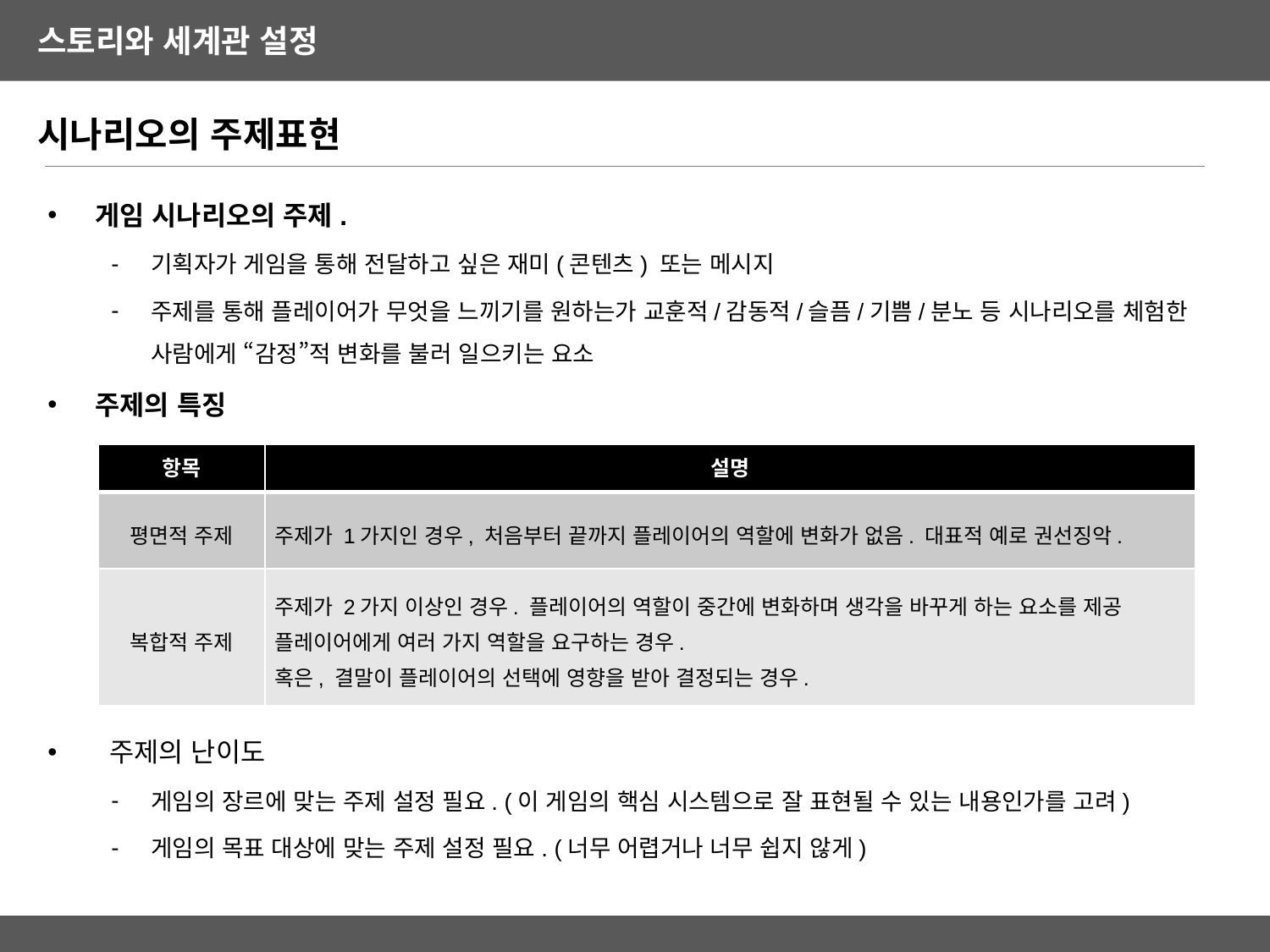

시나리오의 주제표현
게임 시나리오의 주제.
기획자가 게임을 통해 전달하고 싶은 재미(콘텐츠) 또는 메시지
주제를 통해 플레이어가 무엇을 느끼기를 원하는가 교훈적/감동적/슬픔/기쁨/분노 등 시나리오를 체험한 사람에게 “감정”적 변화를 불러 일으키는 요소
주제의 특징

 주제의 난이도
게임의 장르에 맞는 주제 설정 필요. (이 게임의 핵심 시스템으로 잘 표현될 수 있는 내용인가를 고려)
게임의 목표 대상에 맞는 주제 설정 필요. (너무 어렵거나 너무 쉽지 않게)
| 항목 | 설명 |
| --- | --- |
| 평면적 주제 | 주제가 1가지인 경우, 처음부터 끝까지 플레이어의 역할에 변화가 없음. 대표적 예로 권선징악. |
| 복합적 주제 | 주제가 2가지 이상인 경우. 플레이어의 역할이 중간에 변화하며 생각을 바꾸게 하는 요소를 제공 플레이어에게 여러 가지 역할을 요구하는 경우. 혹은, 결말이 플레이어의 선택에 영향을 받아 결정되는 경우. |